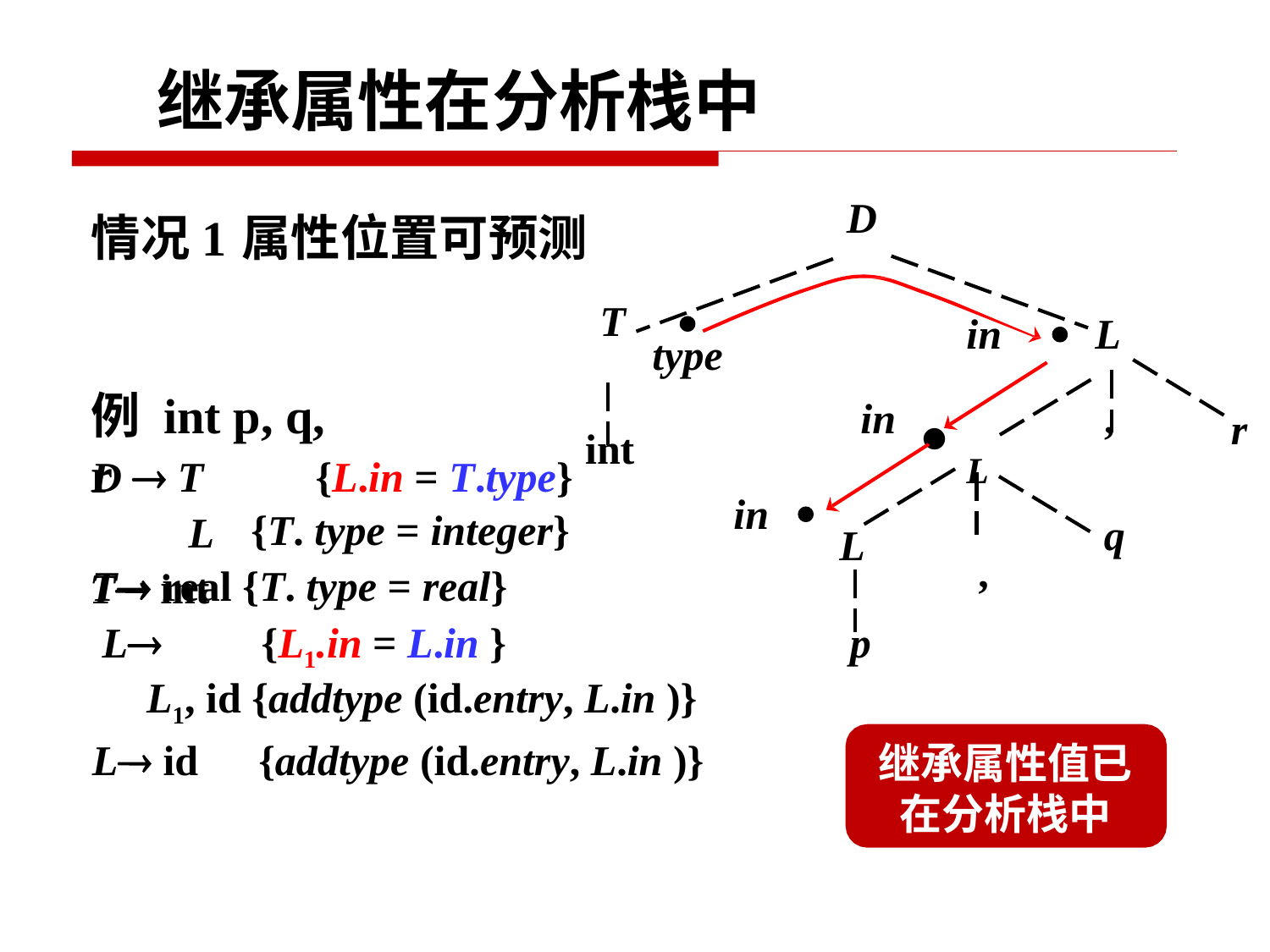

# 继承属性在分析栈中
D
情况1	属性位置可预测

T
•
in	•	L
type

例 int p, q, r
in
,
r
L
,
int
D → T	{L.in = T.type} L
T→ int

in	•
{T. type = integer}
q
L

p
T→ real {T. type = real}  L→	{L1.in = L.in }

L1, id {addtype (id.entry, L.in )}
L→ id	{addtype (id.entry, L.in )}

继承属性值已 在分析栈中
41